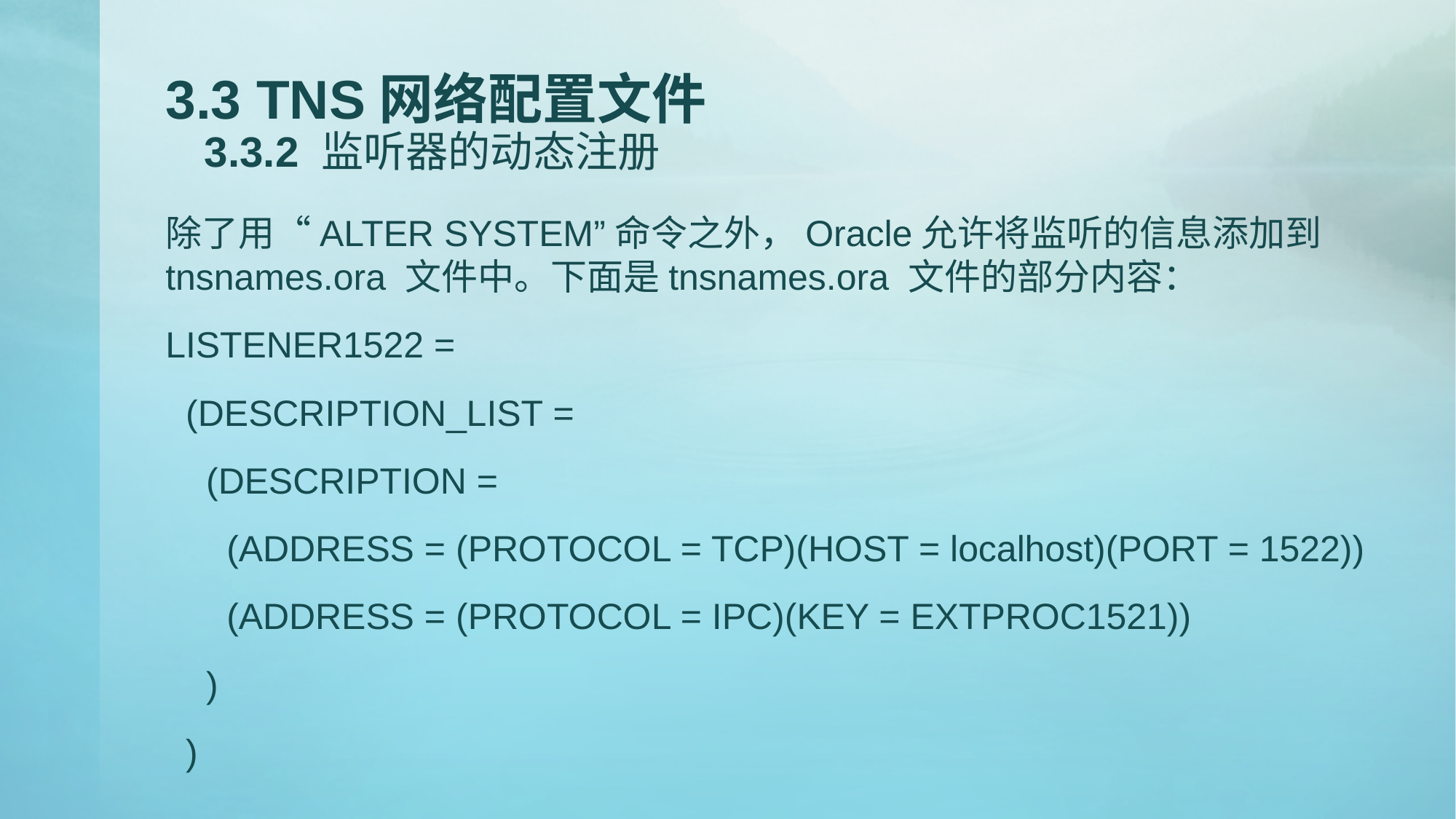

# 3.3 TNS网络配置文件 3.3.2 监听器的动态注册
除了用“ALTER SYSTEM”命令之外，Oracle允许将监听的信息添加到tnsnames.ora 文件中。下面是tnsnames.ora 文件的部分内容：
LISTENER1522 =
  (DESCRIPTION_LIST =
    (DESCRIPTION =
      (ADDRESS = (PROTOCOL = TCP)(HOST = localhost)(PORT = 1522))
      (ADDRESS = (PROTOCOL = IPC)(KEY = EXTPROC1521))
    )
  )